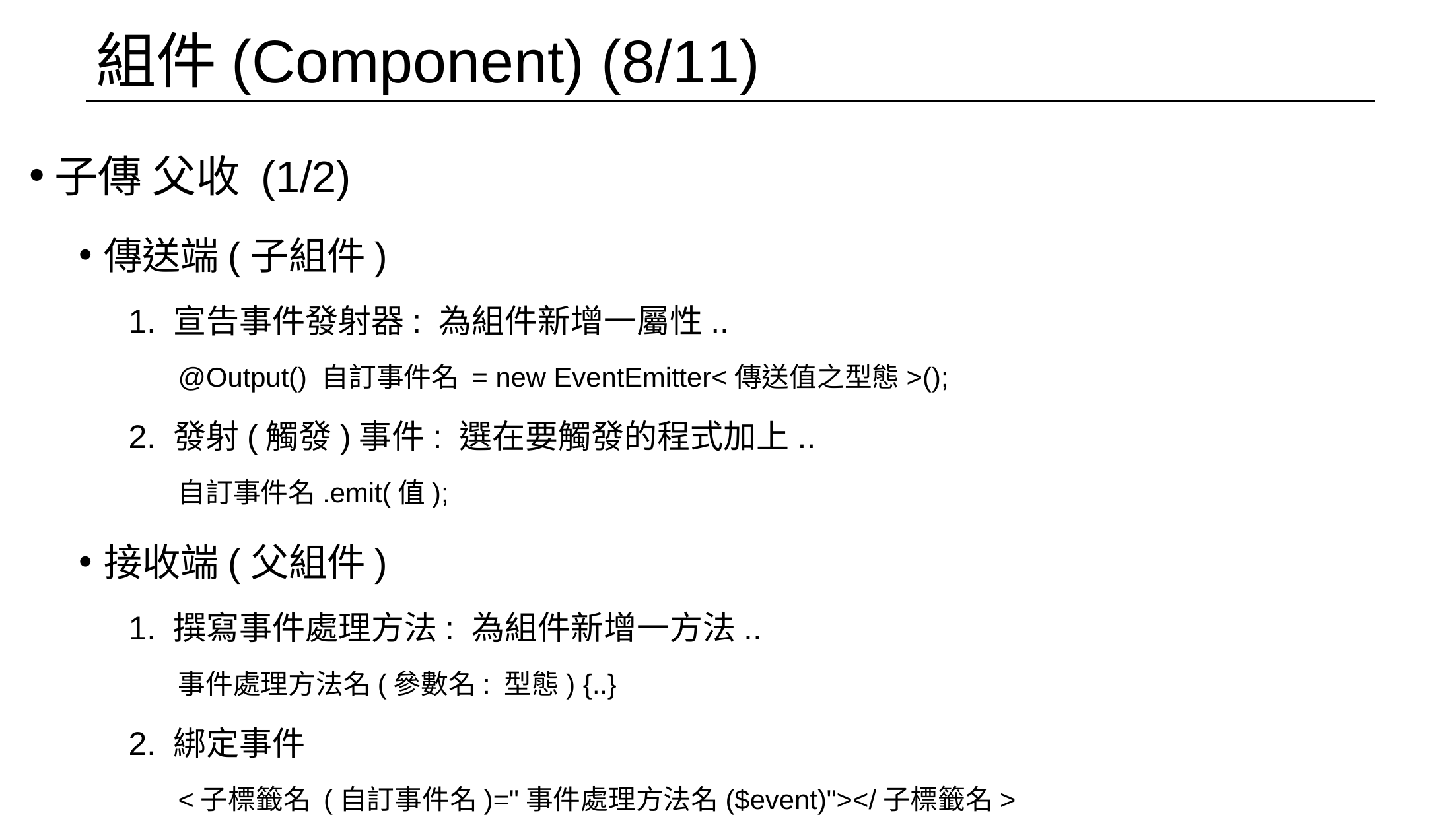

# 組件(Component) (8/11)
子傳 父收 (1/2)
傳送端(子組件)
1. 宣告事件發射器: 為組件新增一屬性..
@Output() 自訂事件名 = new EventEmitter<傳送值之型態>();
2. 發射(觸發)事件: 選在要觸發的程式加上..
自訂事件名.emit(值);
接收端(父組件)
1. 撰寫事件處理方法: 為組件新增一方法..
事件處理方法名(參數名: 型態) {..}
2. 綁定事件
<子標籤名 (自訂事件名)="事件處理方法名($event)"></子標籤名>